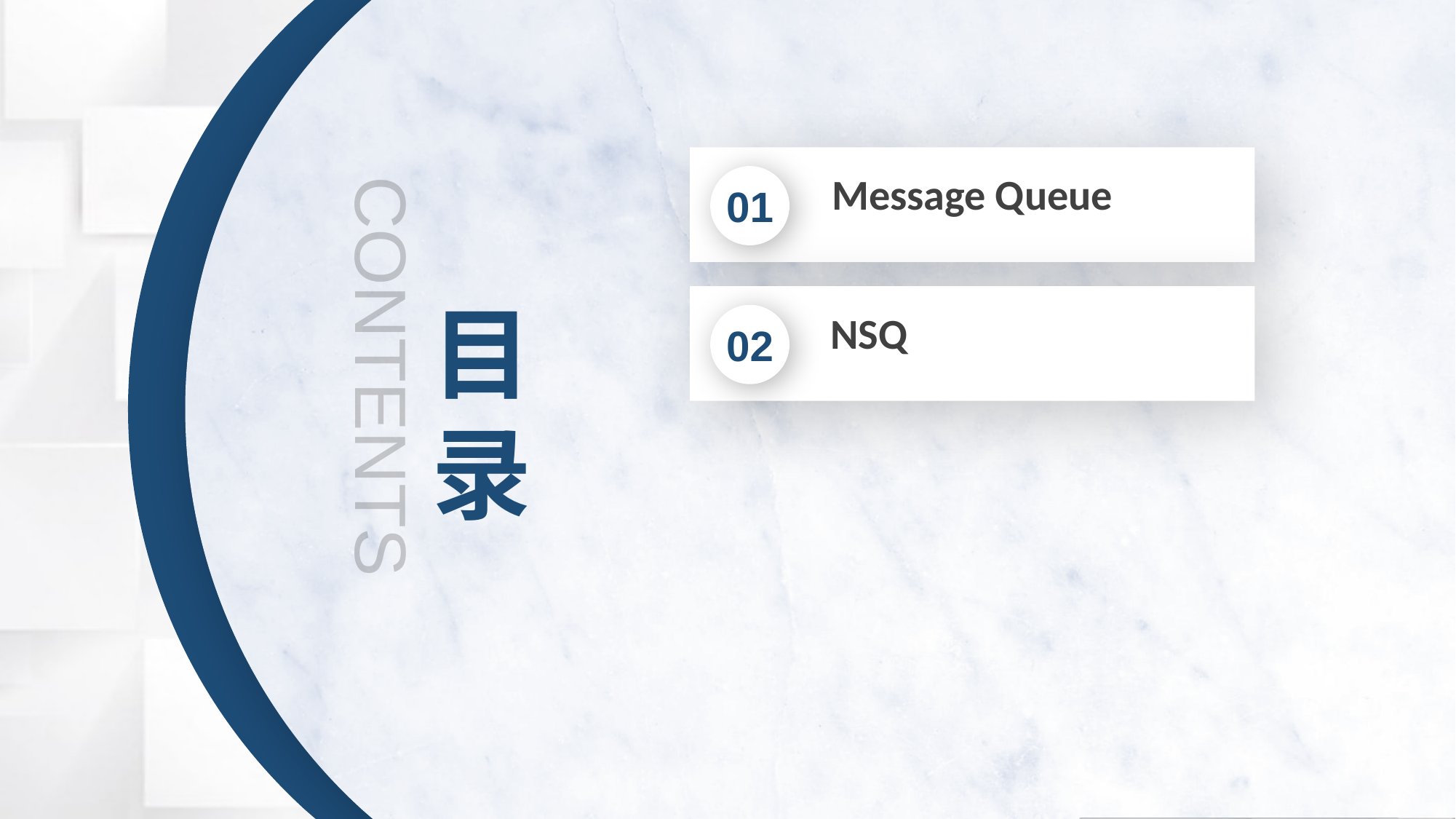

Message Queue
01
目录

NSQ
02
CONTENTS